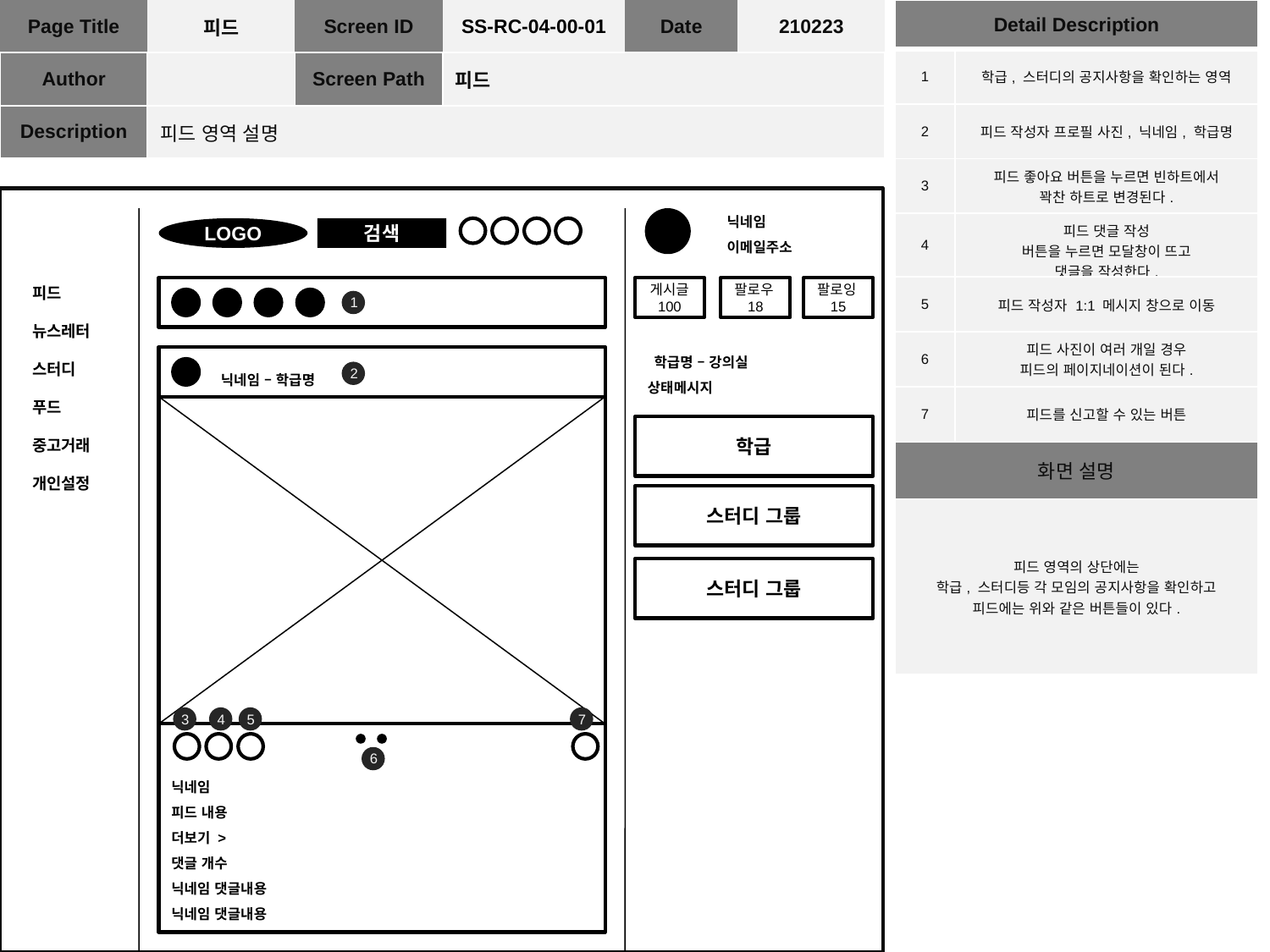

| Page Title | 피드 | Screen ID | SS-RC-04-00-01 | Date | 210223 |
| --- | --- | --- | --- | --- | --- |
| Author |  | Screen Path | 피드 |  |  |
| Description | 피드 영역 설명 |  |  |  |  |
| Detail Description |  |
| --- | --- |
| 1 | 학급, 스터디의 공지사항을 확인하는 영역 |
| 2 | 피드 작성자 프로필 사진, 닉네임, 학급명 |
| 3 | 피드 좋아요 버튼을 누르면 빈하트에서 꽉찬 하트로 변경된다. |
| 4 | 피드 댓글 작성 버튼을 누르면 모달창이 뜨고 댓글을 작성한다. |
| 5 | 피드 작성자 1:1 메시지 창으로 이동 |
| 6 | 피드 사진이 여러 개일 경우 피드의 페이지네이션이 된다. |
| 7 | 피드를 신고할 수 있는 버튼 |
| 화면 설명 |  |
| 피드 영역의 상단에는 학급, 스터디등 각 모임의 공지사항을 확인하고 피드에는 위와 같은 버튼들이 있다. |  |

닉네임
이메일주소

LOGO
검색

피드
뉴스레터
스터디
푸드
중고거래
개인설정

게시글
100
팔로우18
팔로잉15

1

 학급명 – 강의실
상태메시지

닉네임 – 학급명
5

2

6

학급
스터디 그룹
8

스터디 그룹
9

10

3

4

5

7

6

닉네임
피드 내용
더보기 >
댓글 개수
닉네임 댓글내용
닉네임 댓글내용